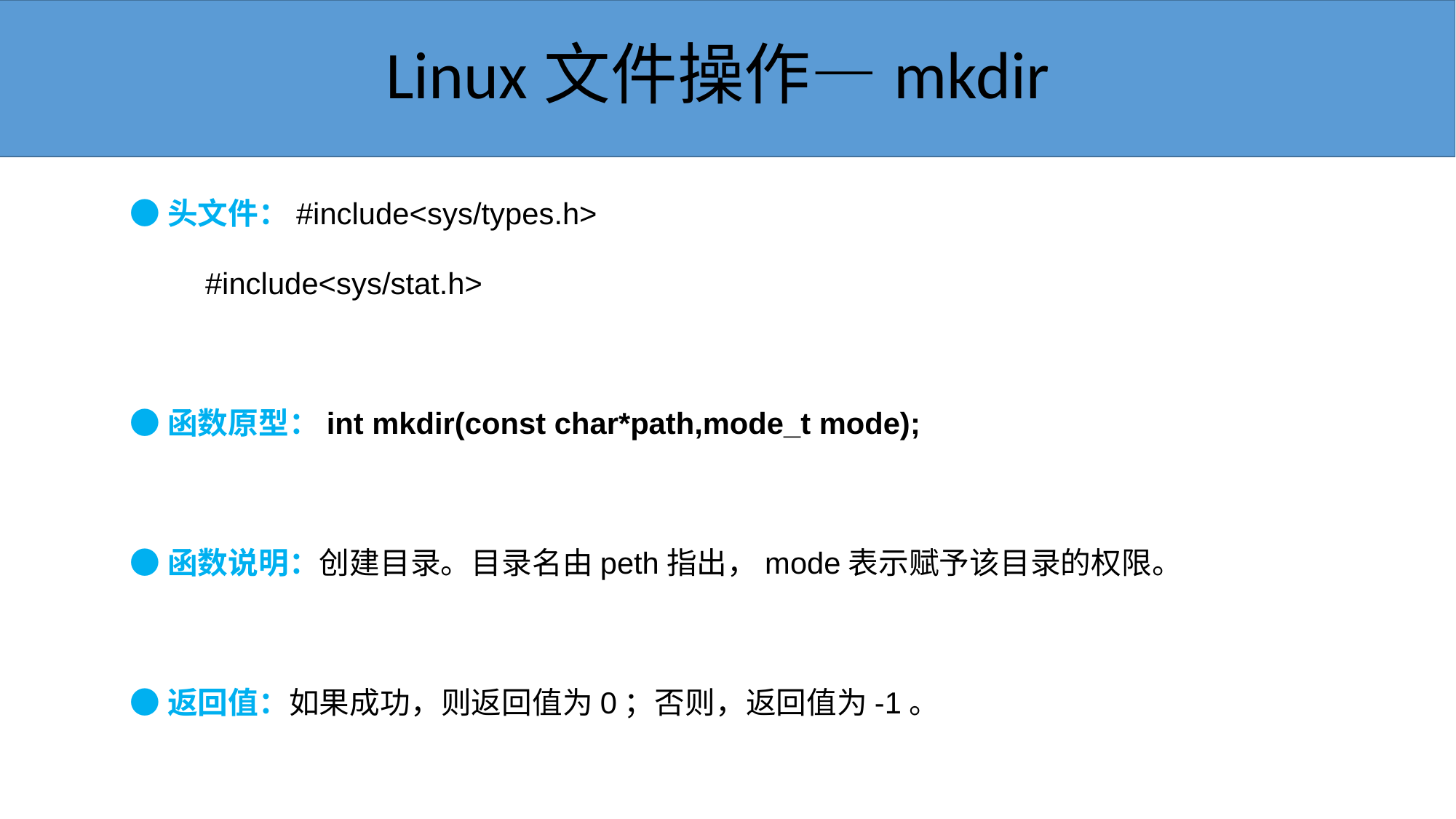

Linux文件操作—mkdir
#
●头文件：#include<sys/types.h>
         #include<sys/stat.h>

●函数原型：int mkdir(const char*path,mode_t mode);

●函数说明：创建目录。目录名由peth指出，mode表示赋予该目录的权限。

●返回值：如果成功，则返回值为0；否则，返回值为-1。